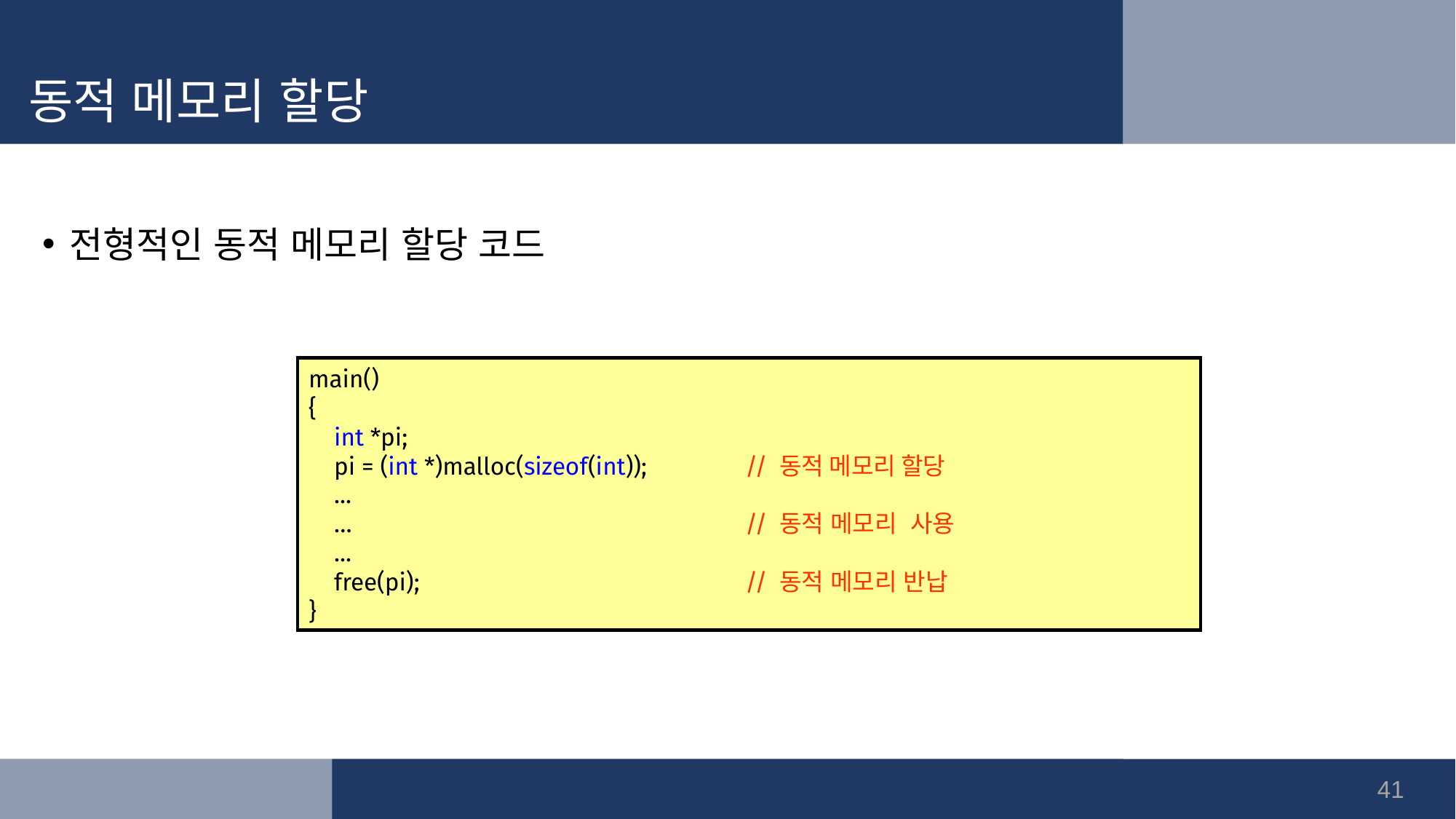

# 동적 메모리 할당
전형적인 동적 메모리 할당 코드
main()
{
    int *pi;
    pi = (int *)malloc(sizeof(int)); 	// 동적 메모리 할당
    ...
    …				// 동적 메모리  사용
    ...
    free(pi); 			// 동적 메모리 반납
}
41